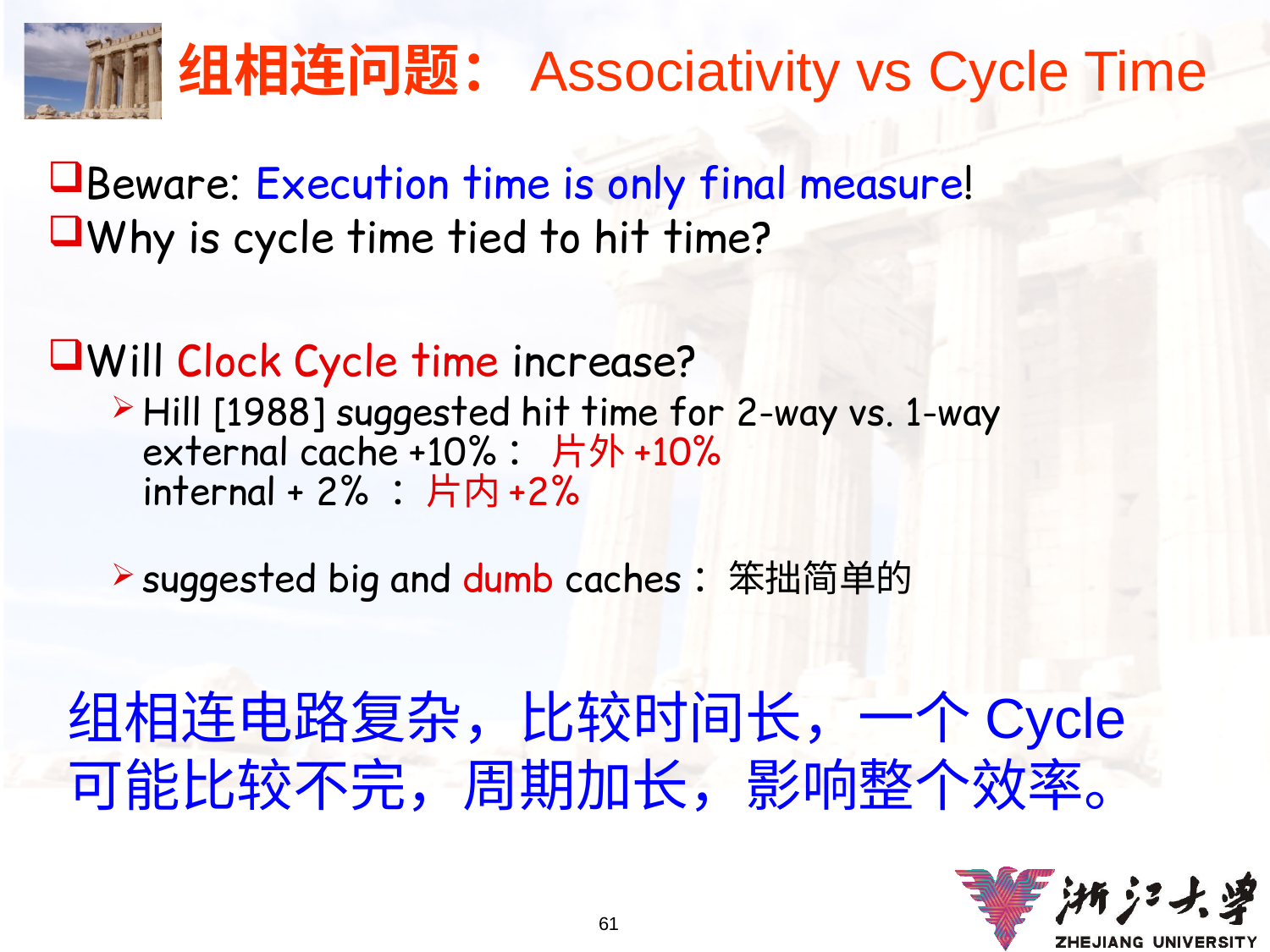

# 组相连问题：Associativity vs Cycle Time
Beware: Execution time is only final measure!
Why is cycle time tied to hit time?

Will Clock Cycle time increase?
Hill [1988] suggested hit time for 2-way vs. 1-way
external cache +10%： 片外+10%
internal + 2% ：片内+2%
suggested big and dumb caches：笨拙简单的
组相连电路复杂，比较时间长，一个Cycle可能比较不完，周期加长，影响整个效率。